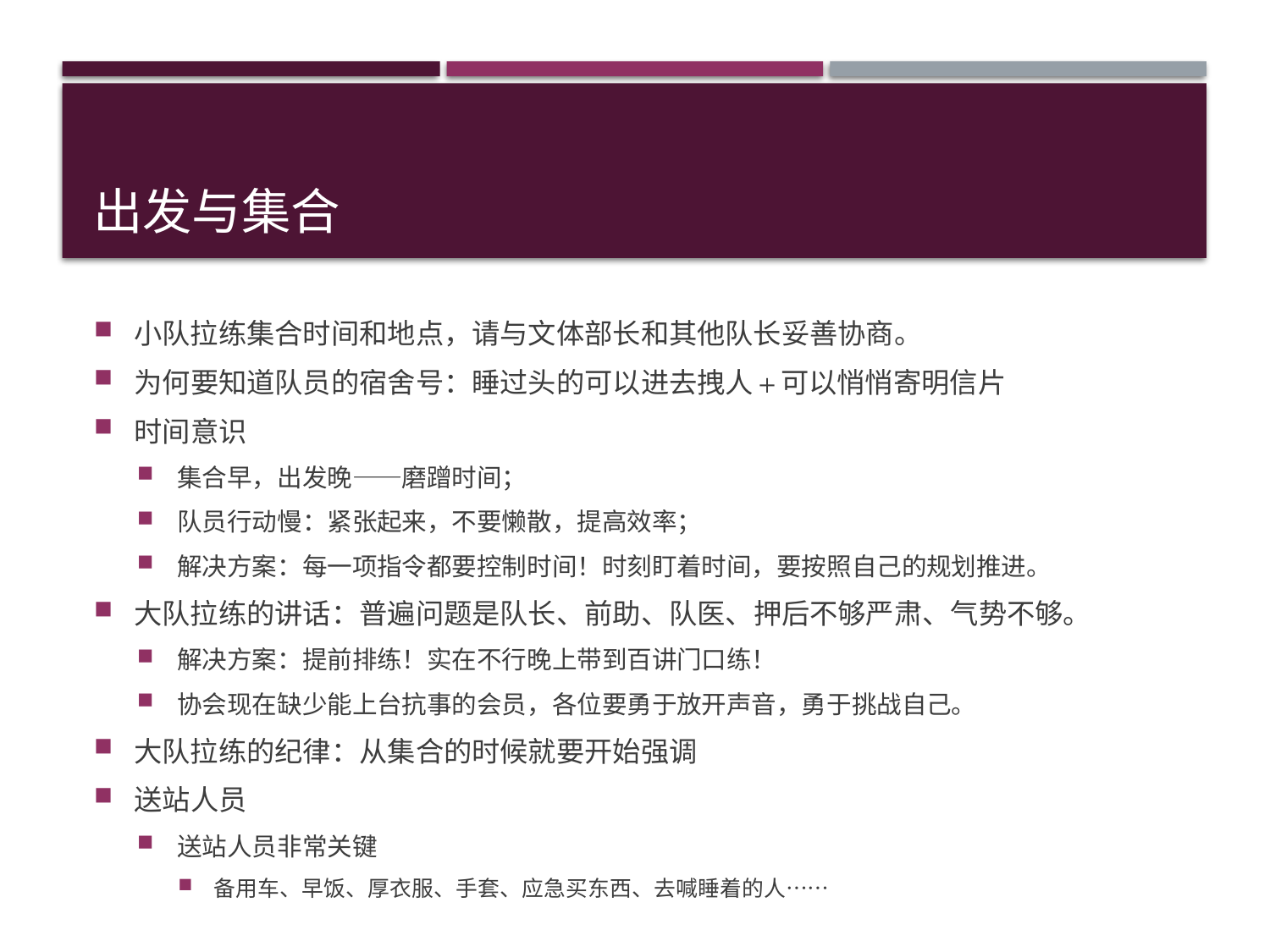

# 出发与集合
小队拉练集合时间和地点，请与文体部长和其他队长妥善协商。
为何要知道队员的宿舍号：睡过头的可以进去拽人+可以悄悄寄明信片
时间意识
集合早，出发晚——磨蹭时间；
队员行动慢：紧张起来，不要懒散，提高效率；
解决方案：每一项指令都要控制时间！时刻盯着时间，要按照自己的规划推进。
大队拉练的讲话：普遍问题是队长、前助、队医、押后不够严肃、气势不够。
解决方案：提前排练！实在不行晚上带到百讲门口练！
协会现在缺少能上台抗事的会员，各位要勇于放开声音，勇于挑战自己。
大队拉练的纪律：从集合的时候就要开始强调
送站人员
送站人员非常关键
备用车、早饭、厚衣服、手套、应急买东西、去喊睡着的人……